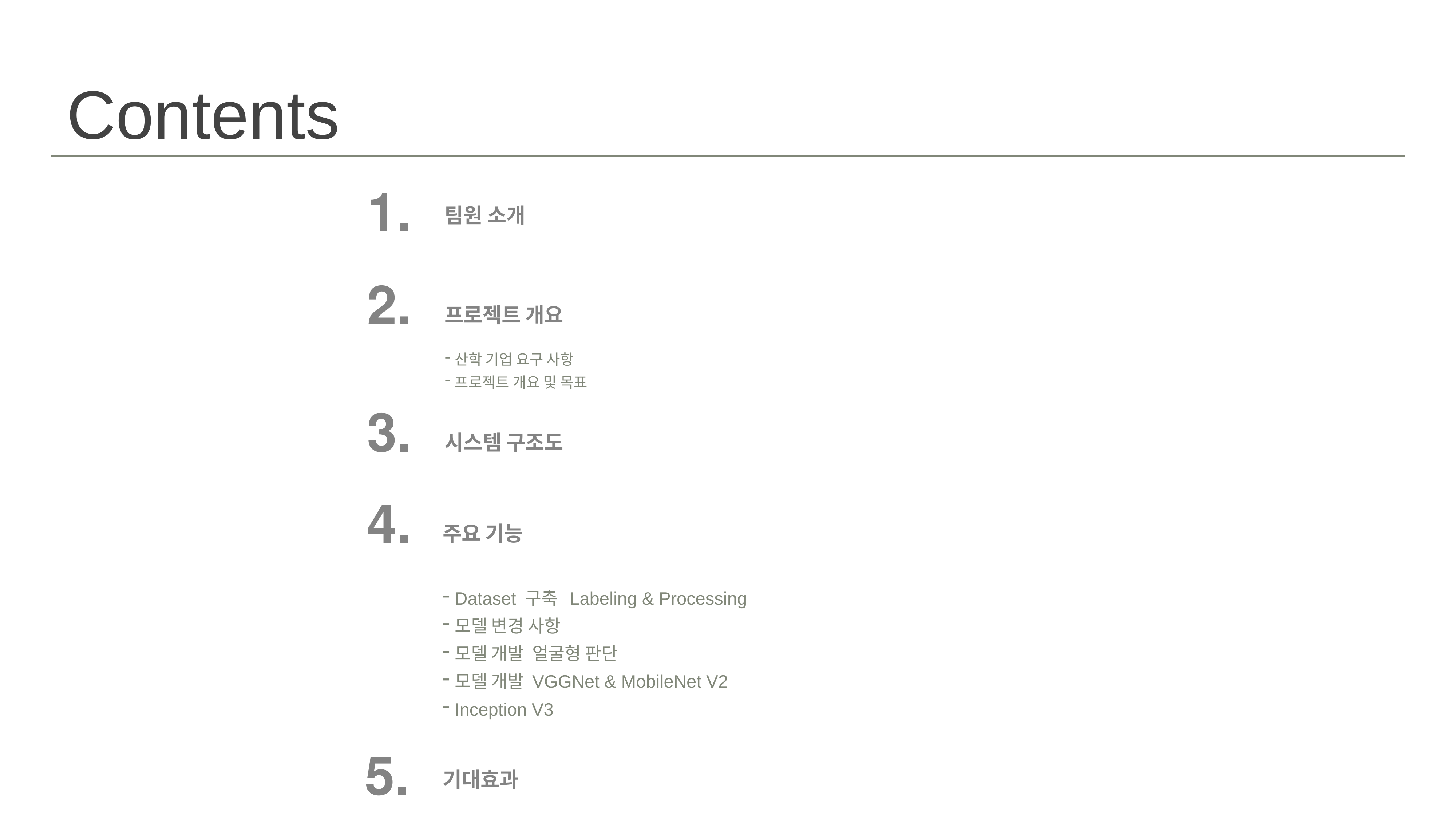

# Contents

1.
팀원 소개
2.
프로젝트 개요
산학 기업 요구 사항
프로젝트 개요 및 목표
3.
시스템 구조도
4.
주요 기능
Dataset 구축  Labeling & Processing
모델 변경 사항
모델 개발  얼굴형 판단
모델 개발 VGGNet & MobileNet V2
Inception V3
5.
2
기대효과